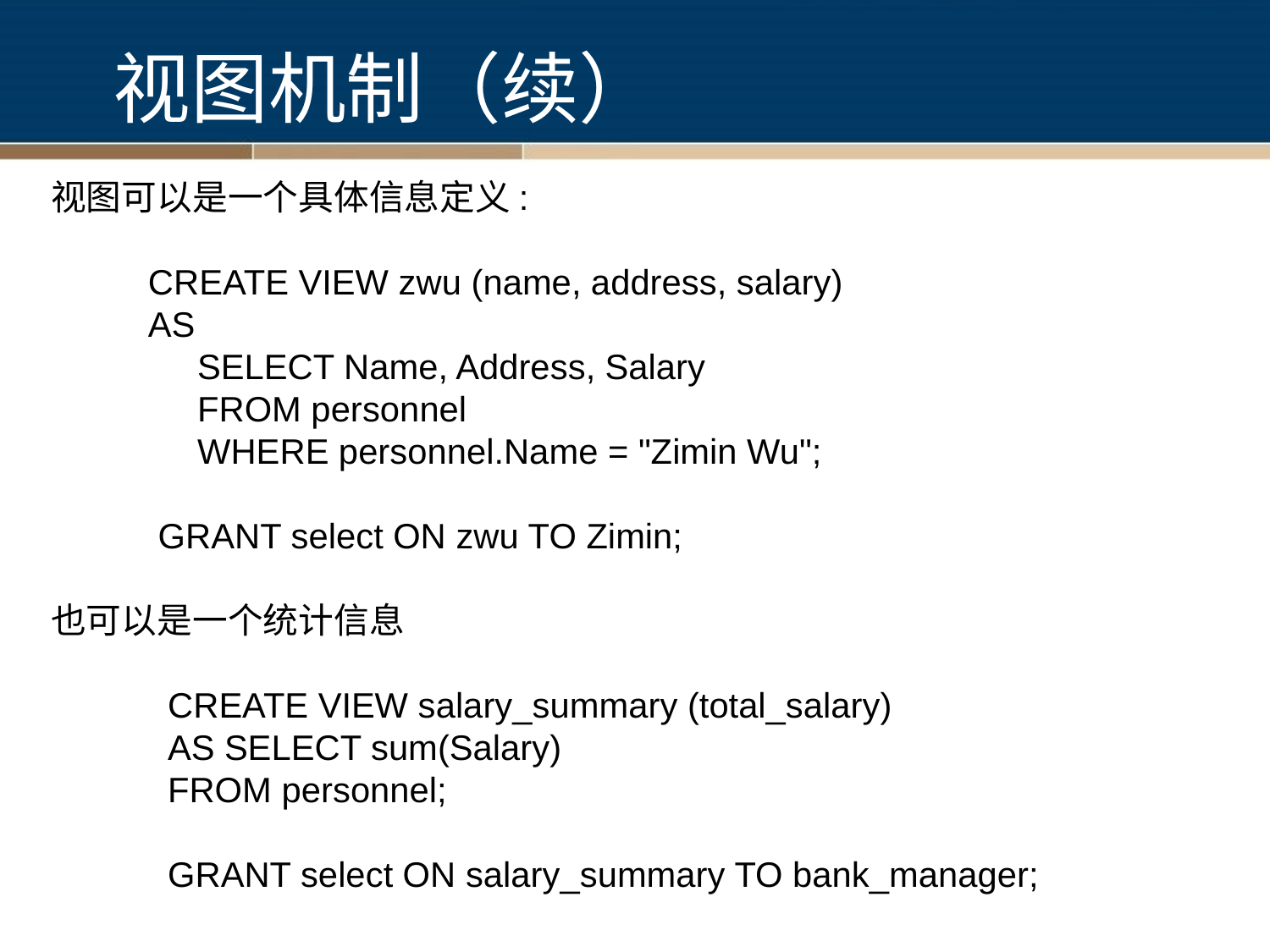

# 视图机制（续）
视图可以是一个具体信息定义:

          CREATE VIEW zwu (name, address, salary)
          AS
	  SELECT Name, Address, Salary
	  FROM personnel
	  WHERE personnel.Name = "Zimin Wu";

           GRANT select ON zwu TO Zimin;

也可以是一个统计信息

            CREATE VIEW salary_summary (total_salary)
            AS SELECT sum(Salary)
            FROM personnel;

            GRANT select ON salary_summary TO bank_manager;